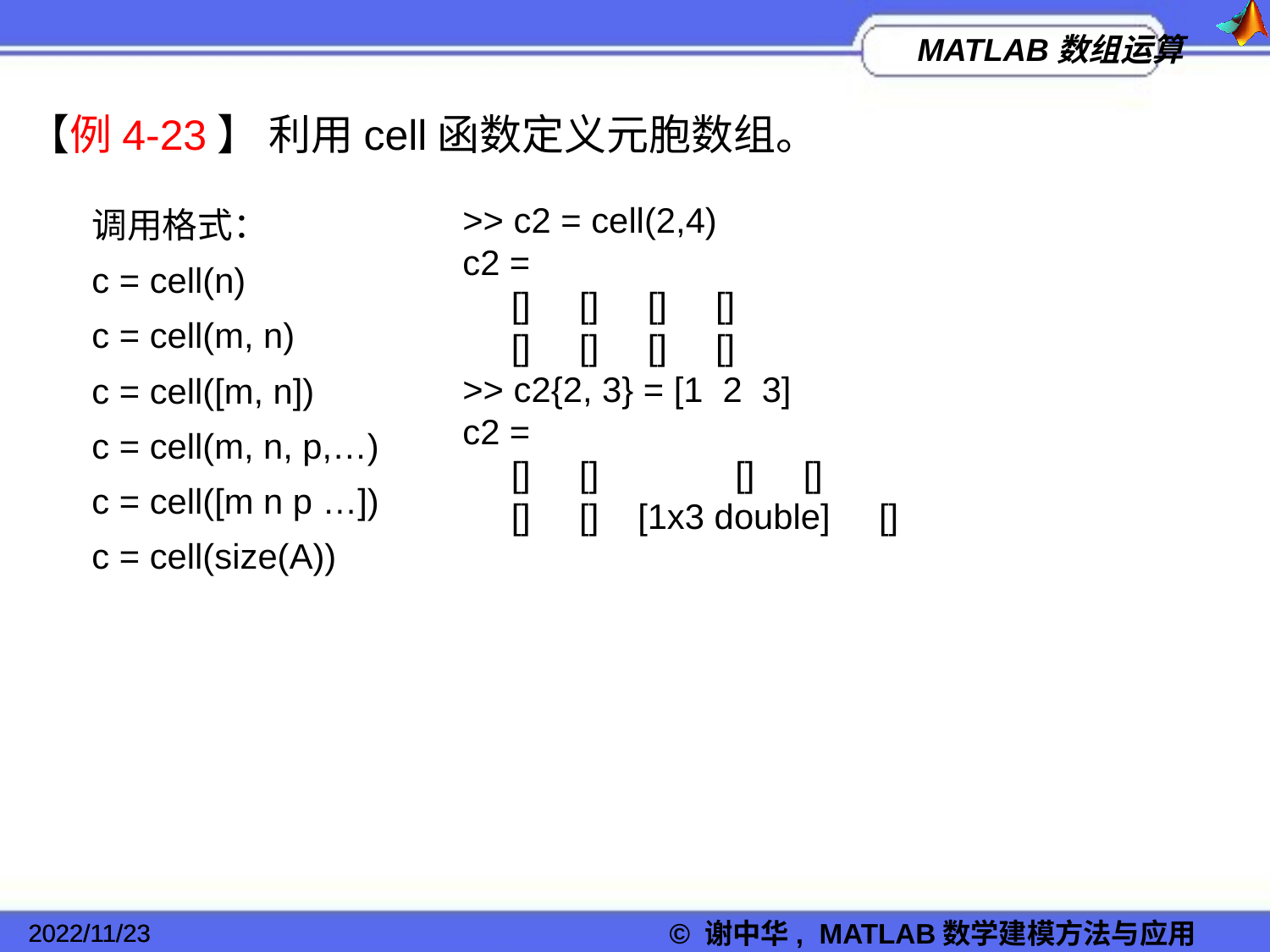

【例4-23】 利用cell函数定义元胞数组。
调用格式：
c = cell(n)
c = cell(m, n)
c = cell([m, n])
c = cell(m, n, p,…)
c = cell([m n p …])
c = cell(size(A))
>> c2 = cell(2,4)
c2 =
     []     []     []     []
     []     []     []     []
>> c2{2, 3} = [1  2  3]
c2 =
     []     []              []     []
     []     []    [1x3 double]     []
2022/11/23
© 谢中华,  MATLAB数学建模方法与应用